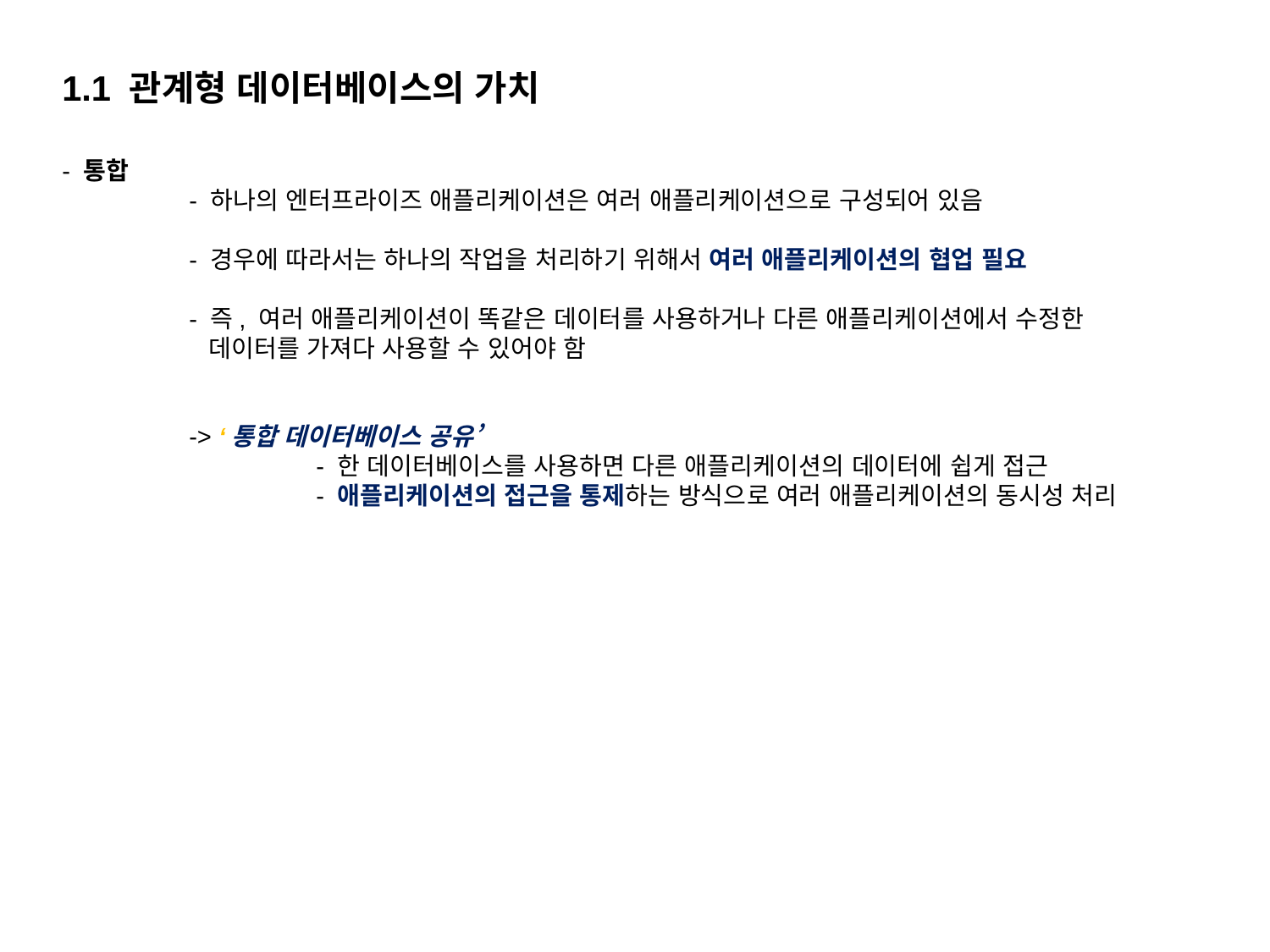

1.1 관계형 데이터베이스의 가치
- 통합
	- 하나의 엔터프라이즈 애플리케이션은 여러 애플리케이션으로 구성되어 있음

	- 경우에 따라서는 하나의 작업을 처리하기 위해서 여러 애플리케이션의 협업 필요

	- 즉, 여러 애플리케이션이 똑같은 데이터를 사용하거나 다른 애플리케이션에서 수정한
	  데이터를 가져다 사용할 수 있어야 함

	-> ‘통합 데이터베이스 공유’
		- 한 데이터베이스를 사용하면 다른 애플리케이션의 데이터에 쉽게 접근
		- 애플리케이션의 접근을 통제하는 방식으로 여러 애플리케이션의 동시성 처리